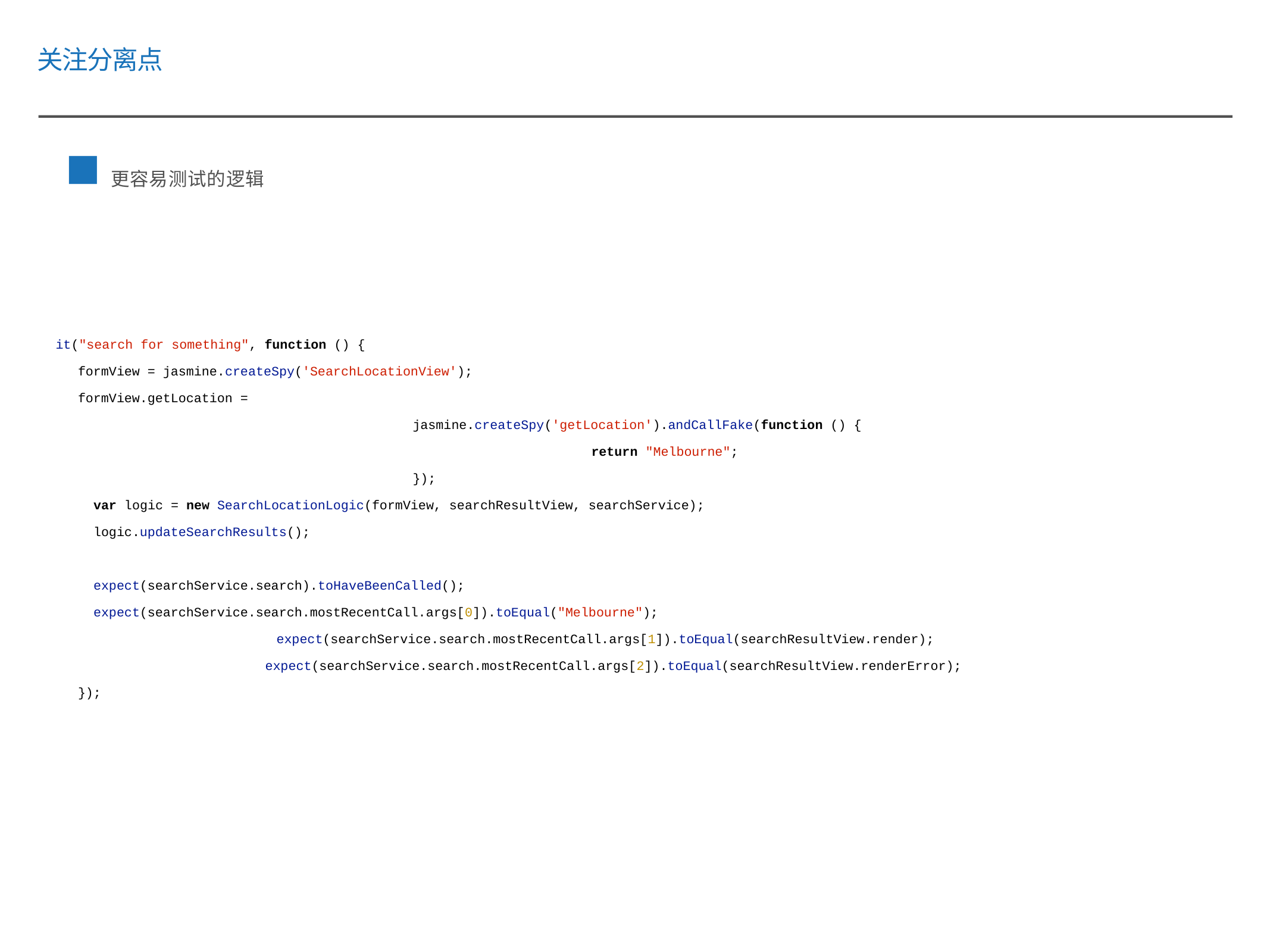

关注分离点
更容易测试的逻辑

it("search for something", function () {
formView = jasmine.createSpy('SearchLocationView');
formView.getLocation =
				jasmine.createSpy('getLocation').andCallFake(function () {
						return "Melbourne";
				});
  var logic = new SearchLocationLogic(formView, searchResultView, searchService);
  logic.updateSearchResults();

  expect(searchService.search).toHaveBeenCalled();
  expect(searchService.search.mostRecentCall.args[0]).toEqual("Melbourne");
	                 expect(searchService.search.mostRecentCall.args[1]).toEqual(searchResultView.render);
		    expect(searchService.search.mostRecentCall.args[2]).toEqual(searchResultView.renderError);
});